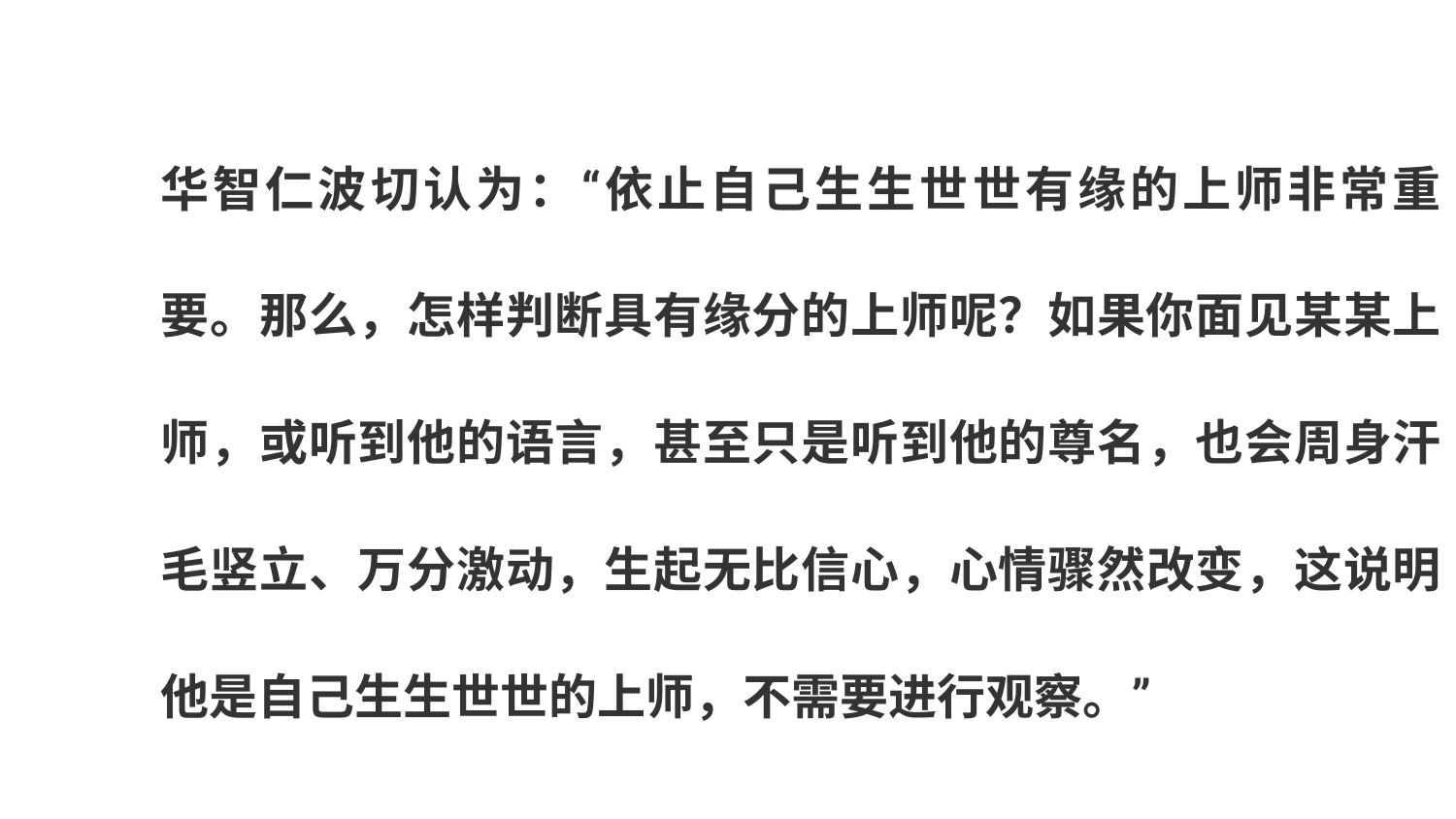

华智仁波切认为：“依止自己生生世世有缘的上师非常重要。那么，怎样判断具有缘分的上师呢？如果你面见某某上师，或听到他的语言，甚至只是听到他的尊名，也会周身汗毛竖立、万分激动，生起无比信心，心情骤然改变，这说明他是自己生生世世的上师，不需要进行观察。”